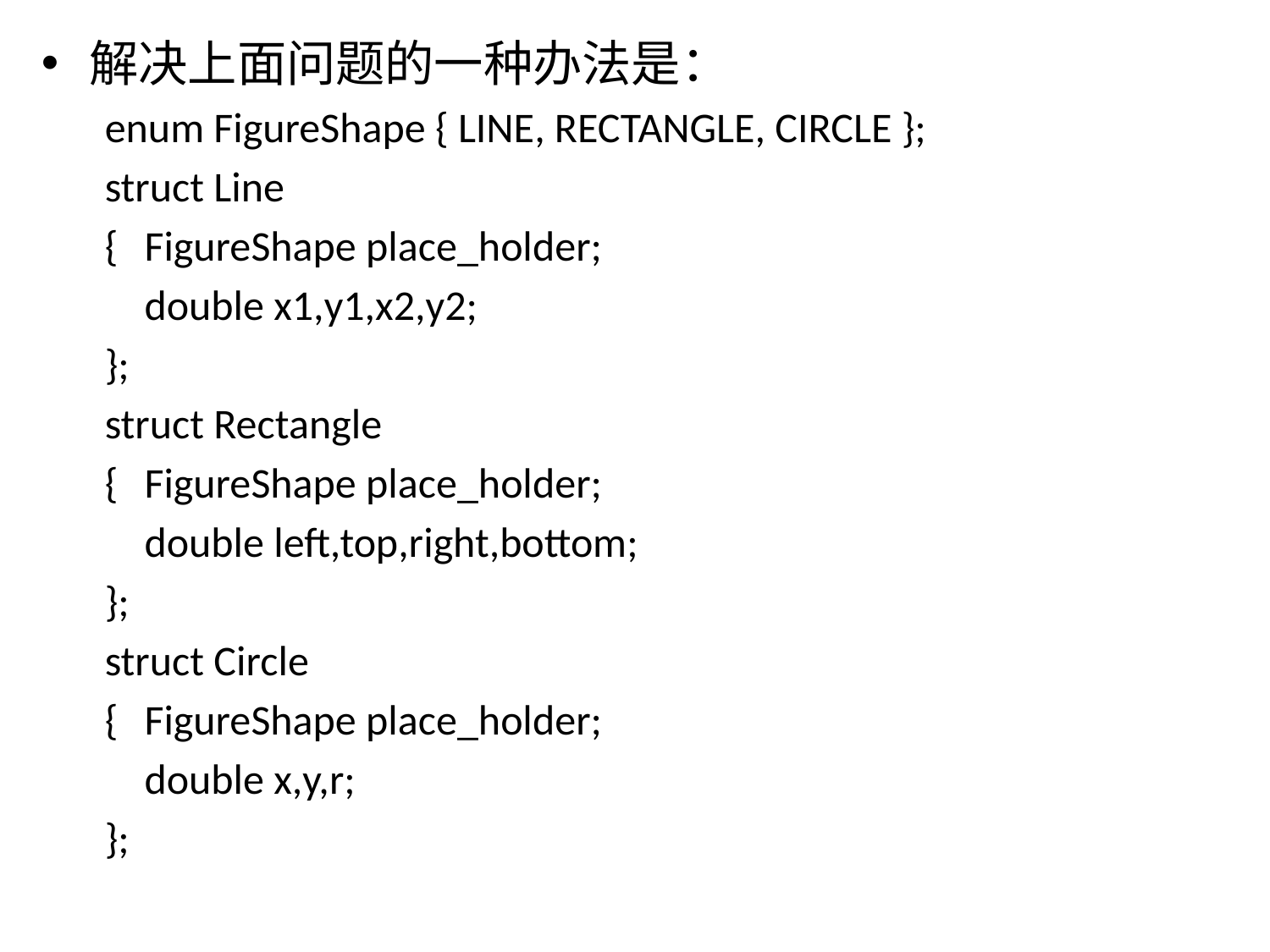

解决上面问题的一种办法是：
enum FigureShape { LINE, RECTANGLE, CIRCLE };
struct Line
{	FigureShape place_holder;
	double x1,y1,x2,y2;
};
struct Rectangle
{	FigureShape place_holder;
	double left,top,right,bottom;
};
struct Circle
{	FigureShape place_holder;
	double x,y,r;
};